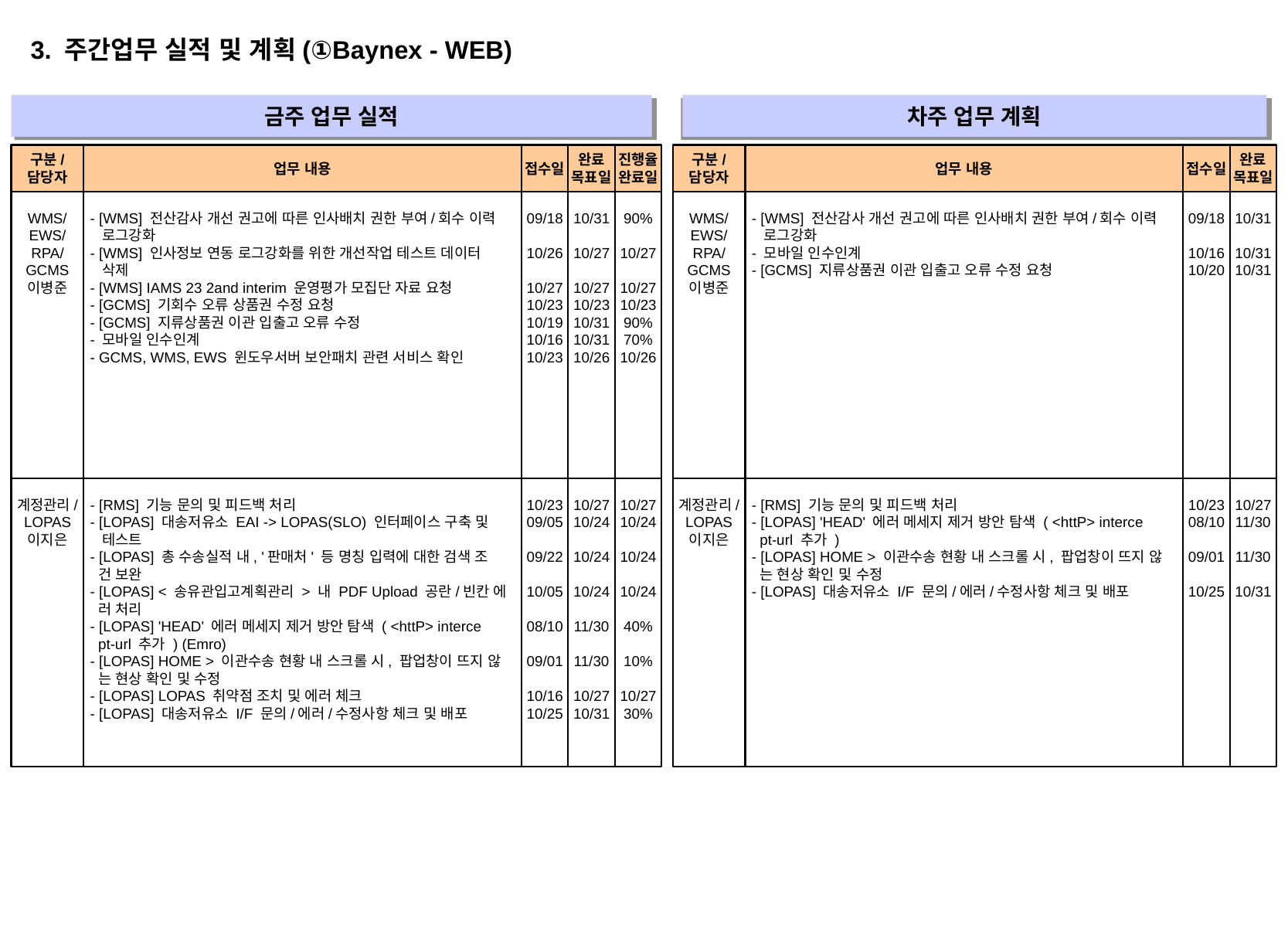

3. 주간업무 실적 및 계획(①Baynex - WEB)
금주 업무 실적
차주 업무 계획
" "
" "
구분/
담당자
업무 내용
접수일
완료
목표일
진행율
완료일
구분/
담당자
업무 내용
접수일
완료
목표일
WMS/
EWS/
RPA/
GCMS
이병준

- [WMS] 전산감사 개선 권고에 따른 인사배치 권한 부여/회수 이력
   로그강화
- [WMS] 인사정보 연동 로그강화를 위한 개선작업 테스트 데이터
   삭제
- [WMS] IAMS 23 2and interim 운영평가 모집단 자료 요청
- [GCMS] 기회수 오류 상품권 수정 요청
- [GCMS] 지류상품권 이관 입출고 오류 수정
- 모바일 인수인계
- GCMS, WMS, EWS 윈도우서버 보안패치 관련 서비스 확인
09/18
10/26
10/27
10/23
10/19
10/16
10/23
10/31
10/27
10/27
10/23
10/31
10/31
10/26
90%
10/27
10/27
10/23
90%
70%
10/26
WMS/
EWS/
RPA/
GCMS
이병준

- [WMS] 전산감사 개선 권고에 따른 인사배치 권한 부여/회수 이력
   로그강화
- 모바일 인수인계
- [GCMS] 지류상품권 이관 입출고 오류 수정 요청
09/18
10/16
10/20
10/31
10/31
10/31
계정관리/
LOPAS
이지은

- [RMS] 기능 문의 및 피드백 처리
- [LOPAS] 대송저유소 EAI -> LOPAS(SLO) 인터페이스 구축 및
   테스트
- [LOPAS] 총 수송실적 내, '판매처' 등 명칭 입력에 대한 검색 조
  건 보완
- [LOPAS] < 송유관입고계획관리 > 내 PDF Upload 공란/빈칸 에
  러 처리
- [LOPAS] 'HEAD' 에러 메세지 제거 방안 탐색 ( <httP> interce
  pt-url 추가 ) (Emro)
- [LOPAS] HOME > 이관수송 현황 내 스크롤 시, 팝업창이 뜨지 않
  는 현상 확인 및 수정
- [LOPAS] LOPAS 취약점 조치 및 에러 체크
- [LOPAS] 대송저유소 I/F 문의/에러/수정사항 체크 및 배포
10/23
09/05
09/22
10/05
08/10
09/01
10/16
10/25
10/27
10/24
10/24
10/24
11/30
11/30
10/27
10/31
10/27
10/24
10/24
10/24
40%
10%
10/27
30%
계정관리/
LOPAS
이지은

- [RMS] 기능 문의 및 피드백 처리
- [LOPAS] 'HEAD' 에러 메세지 제거 방안 탐색 ( <httP> interce
  pt-url 추가 )
- [LOPAS] HOME > 이관수송 현황 내 스크롤 시, 팝업창이 뜨지 않
  는 현상 확인 및 수정
- [LOPAS] 대송저유소 I/F 문의/에러/수정사항 체크 및 배포
10/23
08/10
09/01
10/25
10/27
11/30
11/30
10/31